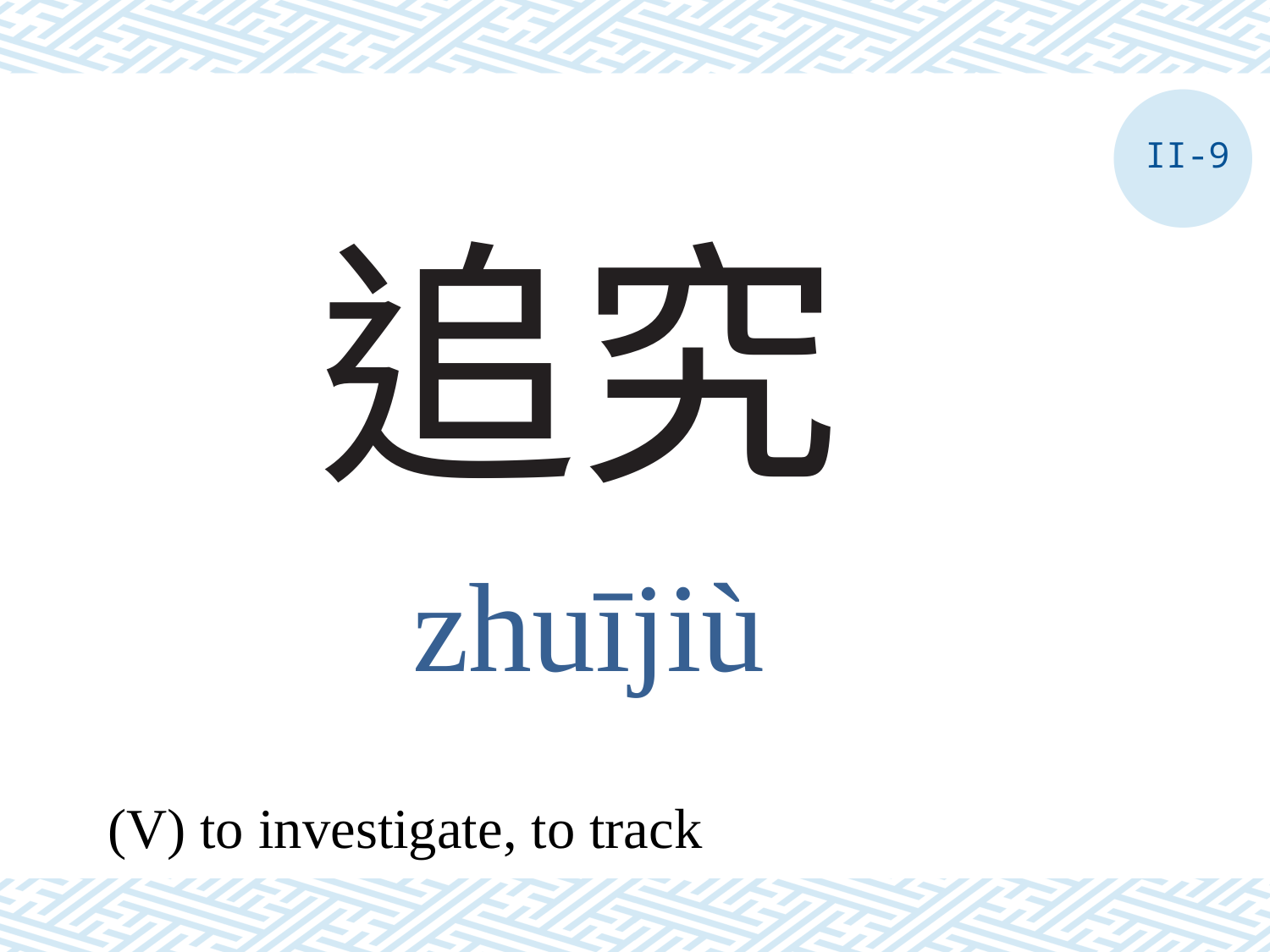

II-9

# 追究
zhuījiù
(V) to investigate, to track